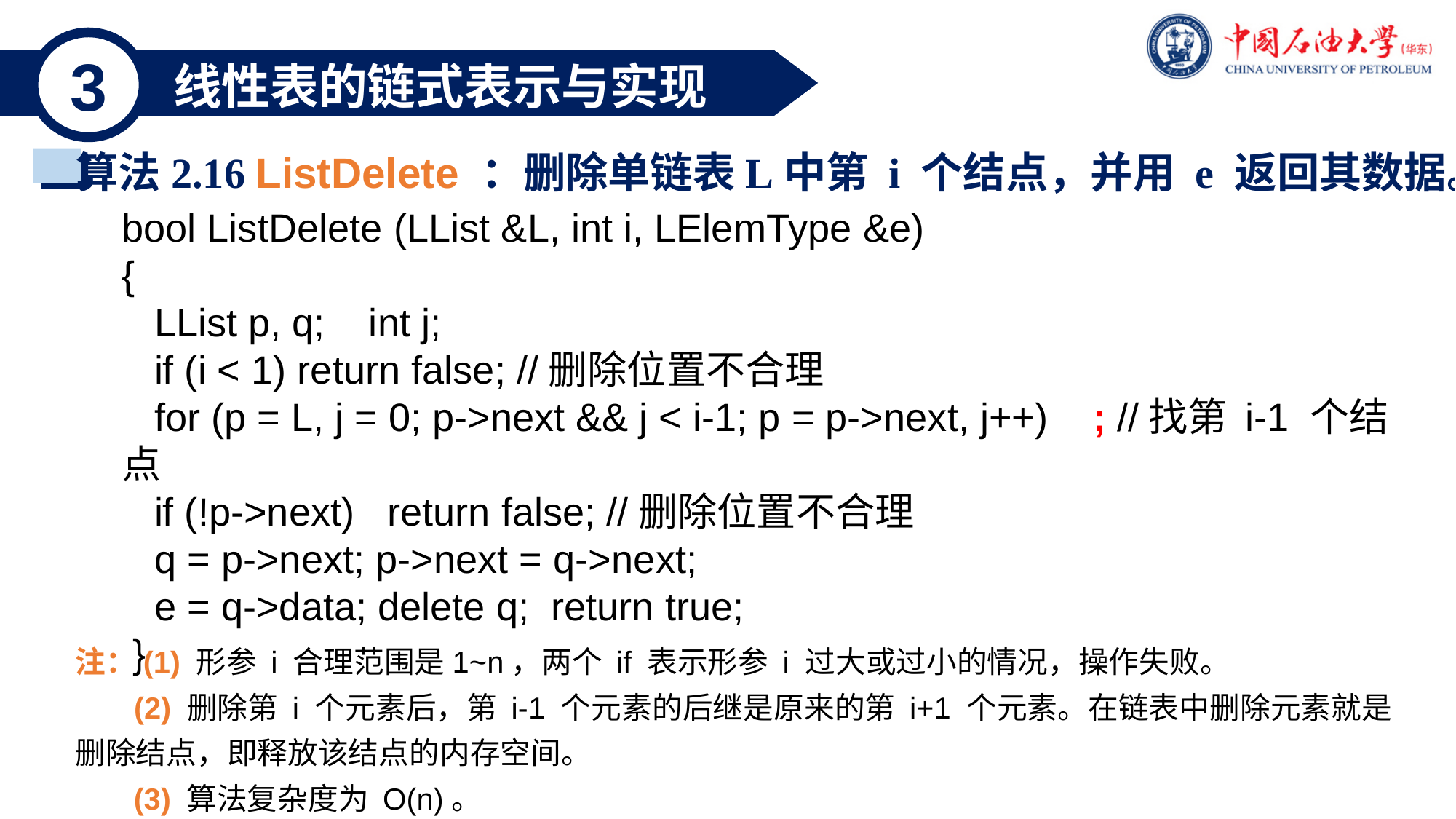

3
线性表的链式表示与实现
算法2.16 ListDelete ：删除单链表L中第 i 个结点，并用 e 返回其数据。

bool ListDelete (LList &L, int i, LElemType &e)
{
   LList p, q;    int j;
   if (i < 1) return false; //删除位置不合理
   for (p = L, j = 0; p->next && j < i-1; p = p->next, j++)    ; //找第 i-1 个结点
   if (!p->next)   return false; //删除位置不合理
   q = p->next; p->next = q->next;
   e = q->data; delete q;  return true;
 }
注：(1) 形参 i 合理范围是1~n，两个 if 表示形参 i 过大或过小的情况，操作失败。
       (2) 删除第 i 个元素后，第 i-1 个元素的后继是原来的第 i+1 个元素。在链表中删除元素就是删除结点，即释放该结点的内存空间。
       (3) 算法复杂度为 O(n)。